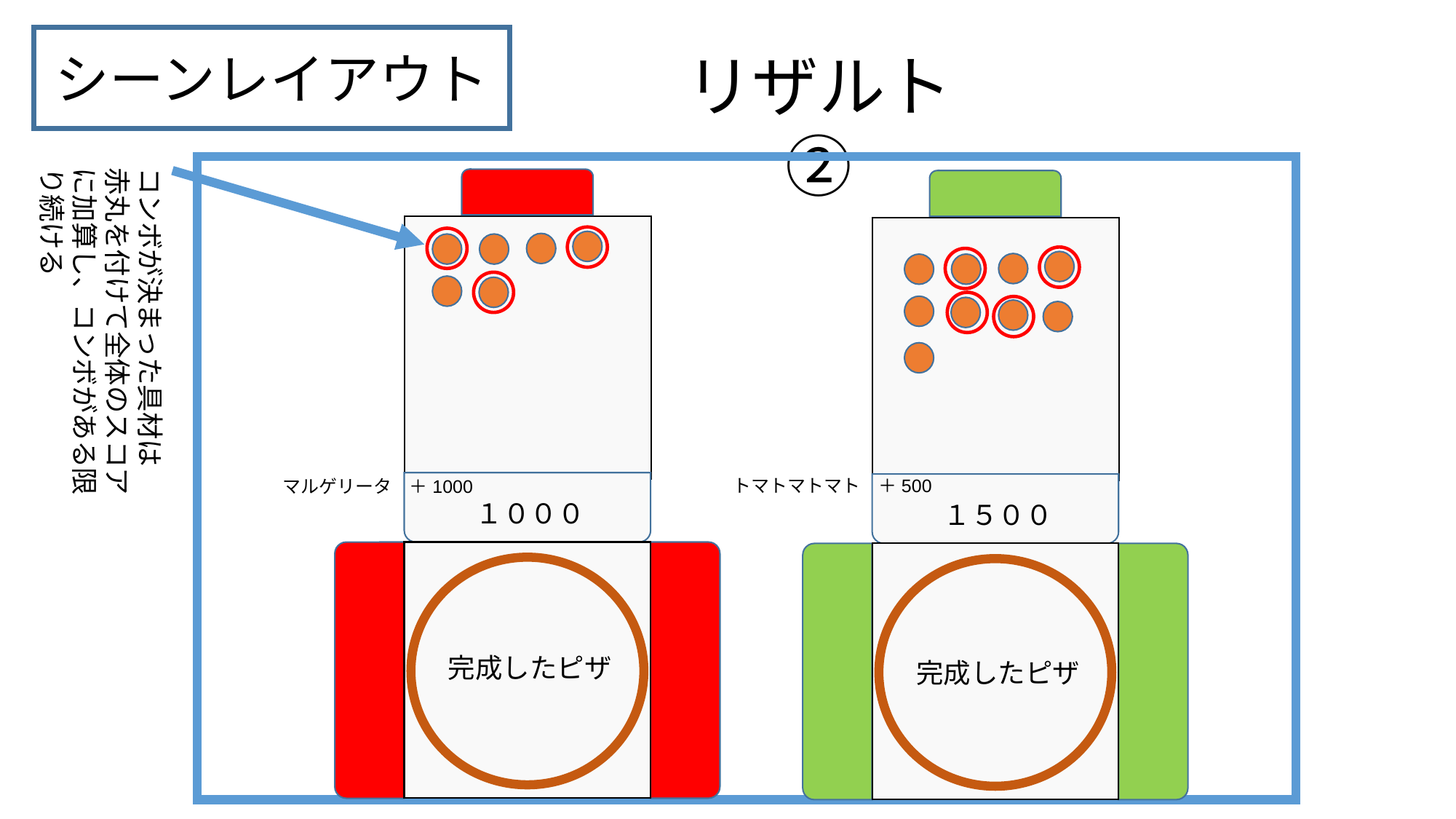

シーンレイアウト
リザルト②
コンボが決まった具材は
赤丸を付けて全体のスコアに加算し、コンボがある限り続ける

トマトマトマト　＋500
マルゲリータ　＋1000

１０００
１５００

完成したピザ
完成したピザ